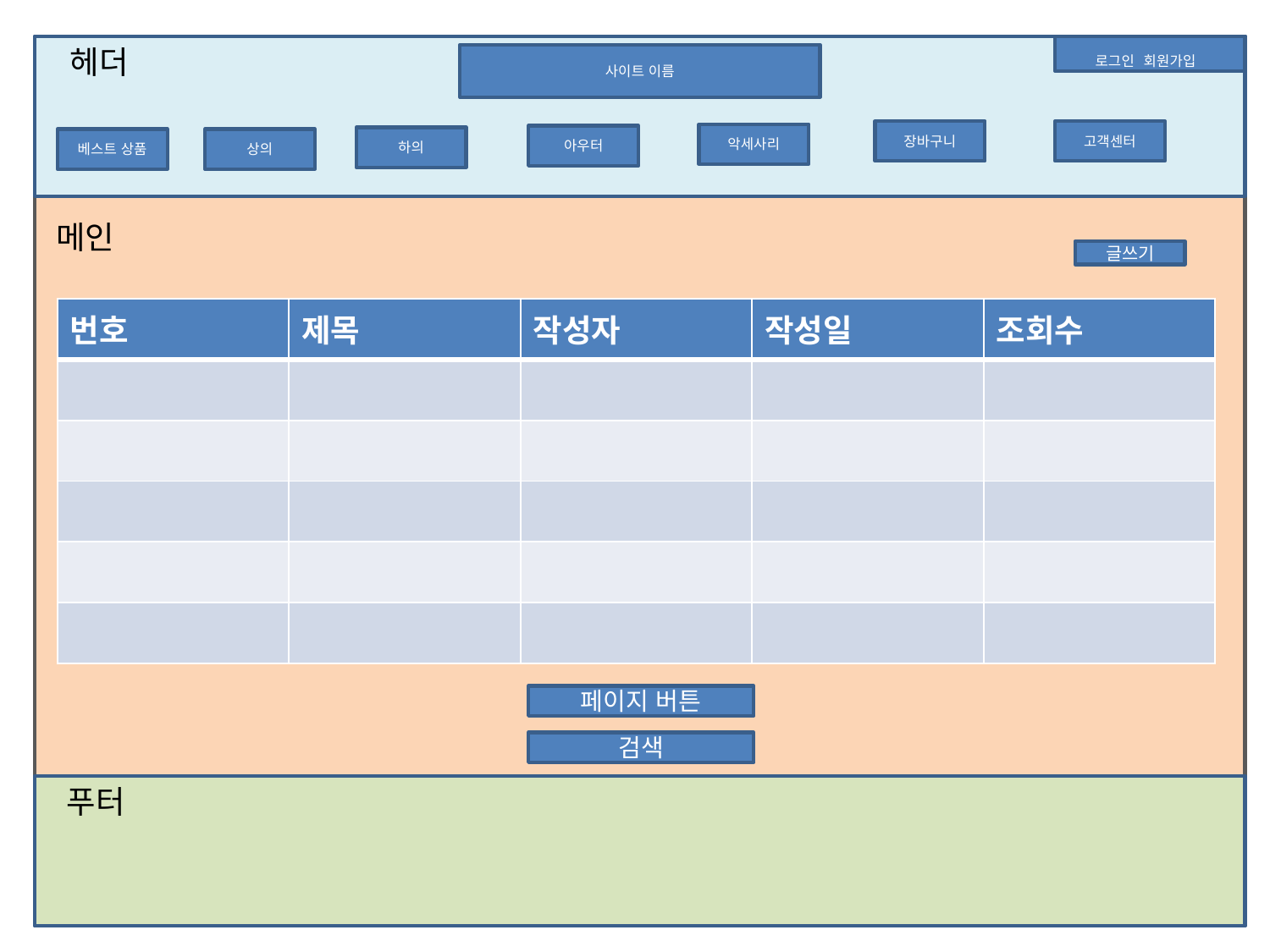

헤더
로그인 회원가입
사이트 이름
장바구니
고객센터
악세사리
아우터
하의
베스트 상품
상의

메인
글쓰기
| 번호 | 제목 | 작성자 | 작성일 | 조회수 |
| --- | --- | --- | --- | --- |
|  |  |  |  |  |
|  |  |  |  |  |
|  |  |  |  |  |
|  |  |  |  |  |
|  |  |  |  |  |
페이지 버튼
검색

푸터